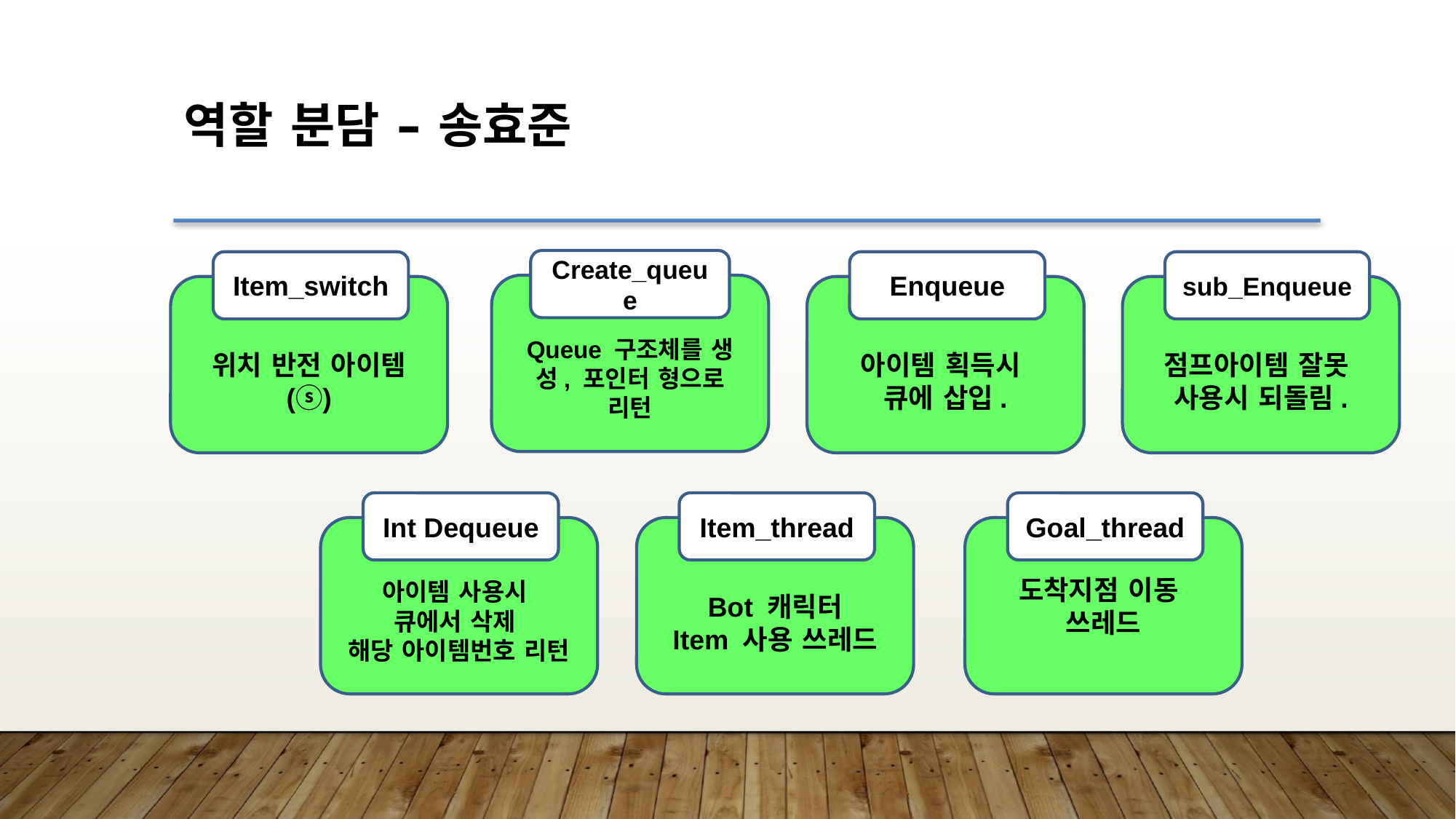

역할 분담 – 송효준

Create_queue
Item_switch
Enqueue
sub_Enqueue

Queue 구조체를 생성, 포인터 형으로 리턴

위치 반전 아이템
(ⓢ)

아이템 획득시
큐에 삽입.

점프아이템 잘못
사용시 되돌림.
Int Dequeue
Item_thread
Goal_thread

아이템 사용시
큐에서 삭제
해당 아이템번호 리턴

Bot 캐릭터
Item 사용 쓰레드
도착지점 이동
쓰레드